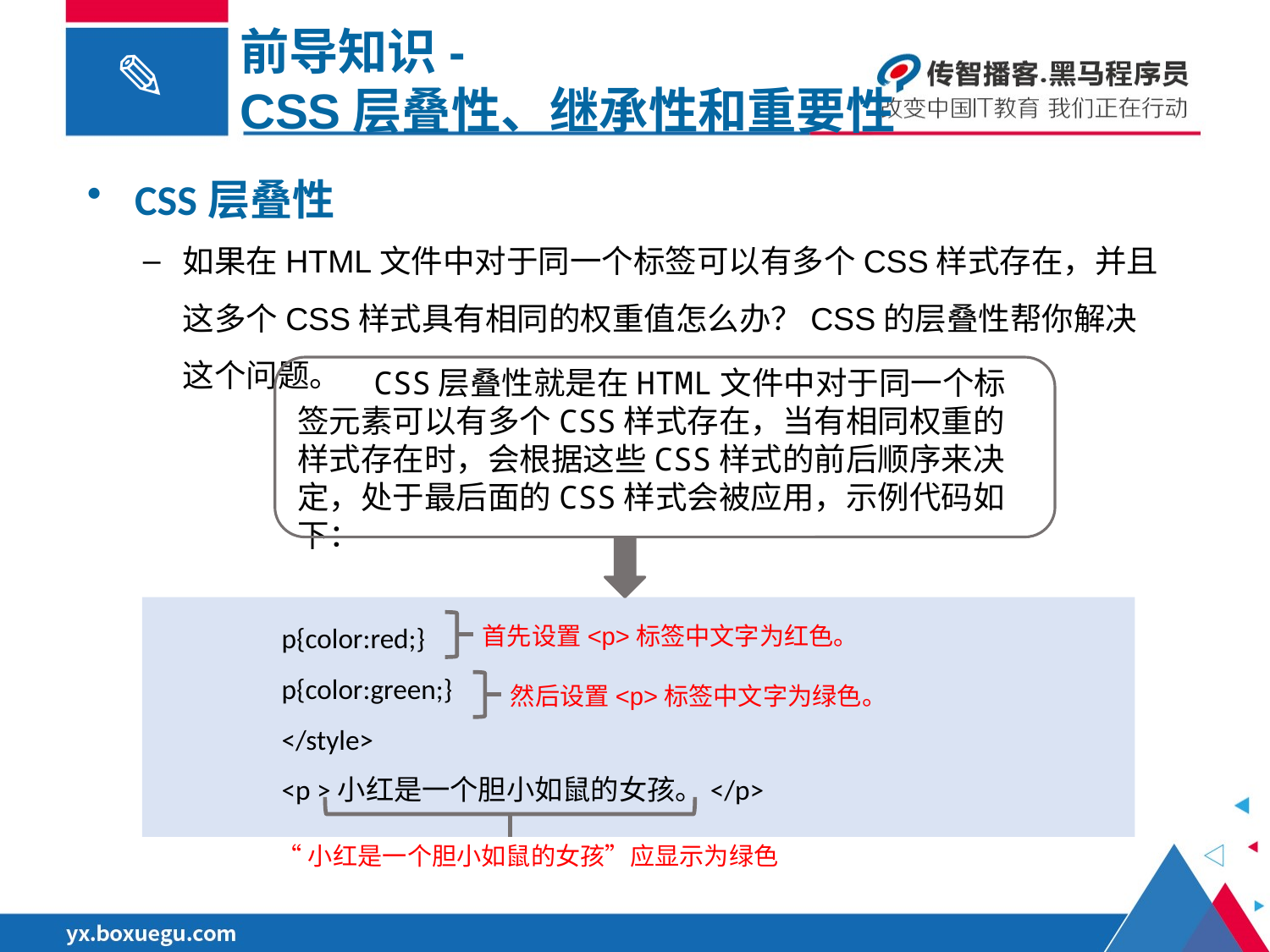

前导知识-
CSS层叠性、继承性和重要性
CSS层叠性

如果在HTML文件中对于同一个标签可以有多个CSS样式存在，并且这多个CSS样式具有相同的权重值怎么办？CSS的层叠性帮你解决这个问题。

    CSS层叠性就是在HTML文件中对于同一个标签元素可以有多个CSS样式存在，当有相同权重的样式存在时，会根据这些CSS样式的前后顺序来决定，处于最后面的CSS样式会被应用，示例代码如下：

p{color:red;}
p{color:green;}
</style>
<p >小红是一个胆小如鼠的女孩。</p>

首先设置<p>标签中文字为红色。

然后设置<p>标签中文字为绿色。
“小红是一个胆小如鼠的女孩”应显示为绿色